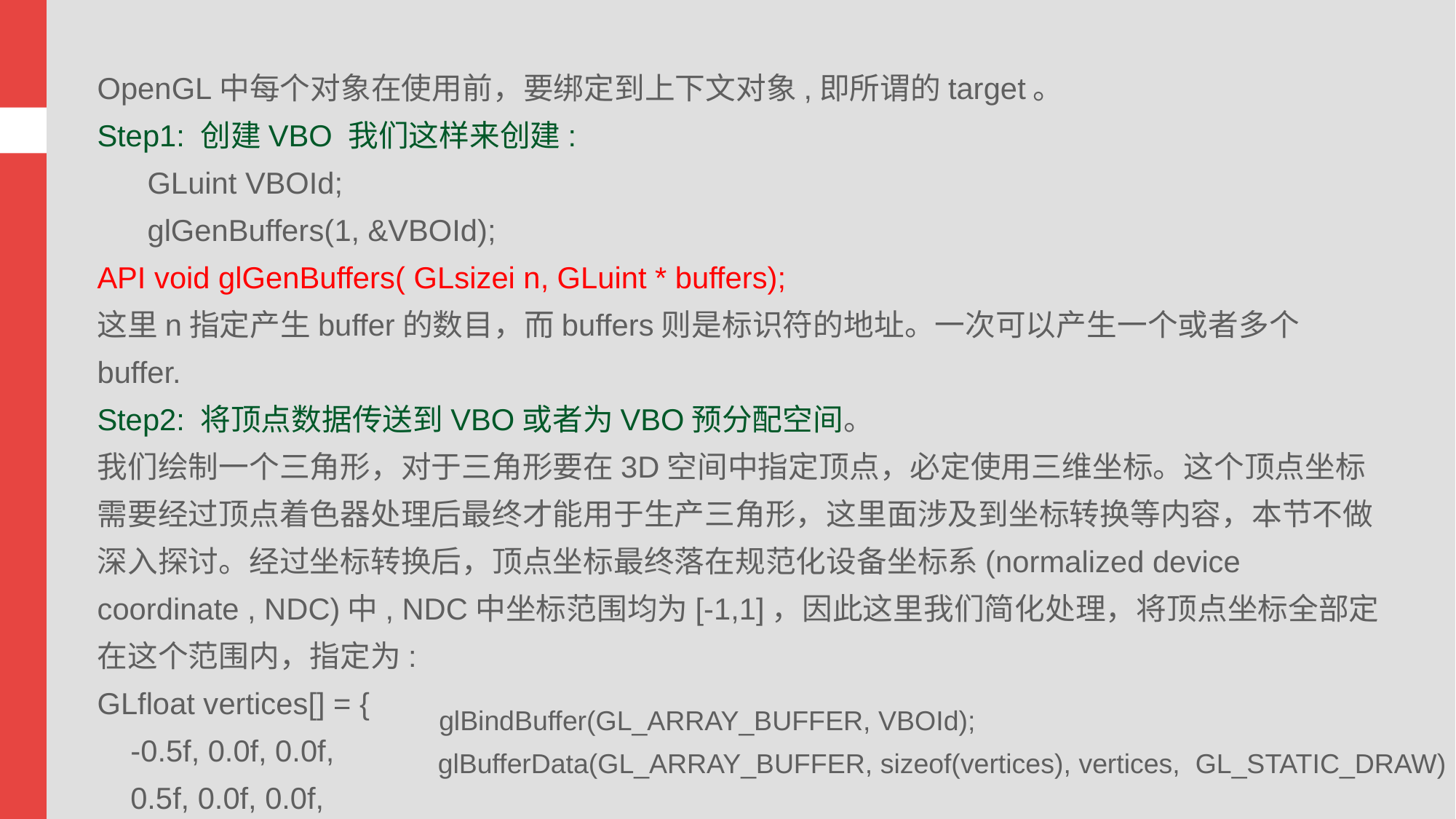

OpenGL中每个对象在使用前，要绑定到上下文对象,即所谓的target。
Step1: 创建VBO 我们这样来创建:
      GLuint VBOId;
      glGenBuffers(1, &VBOId);
API void glGenBuffers( GLsizei n, GLuint * buffers);
这里n指定产生buffer的数目，而buffers则是标识符的地址。一次可以产生一个或者多个buffer.
Step2: 将顶点数据传送到VBO或者为VBO预分配空间。
我们绘制一个三角形，对于三角形要在3D空间中指定顶点，必定使用三维坐标。这个顶点坐标需要经过顶点着色器处理后最终才能用于生产三角形，这里面涉及到坐标转换等内容，本节不做深入探讨。经过坐标转换后，顶点坐标最终落在规范化设备坐标系(normalized device coordinate , NDC)中, NDC中坐标范围均为[-1,1]，因此这里我们简化处理，将顶点坐标全部定在这个范围内，指定为:
GLfloat vertices[] = {
    -0.5f, 0.0f, 0.0f,
    0.5f, 0.0f, 0.0f,
    0.0f, 0.5f, 0.0f};
    glBindBuffer(GL_ARRAY_BUFFER, VBOId);
   glBufferData(GL_ARRAY_BUFFER, sizeof(vertices), vertices,  GL_STATIC_DRAW)